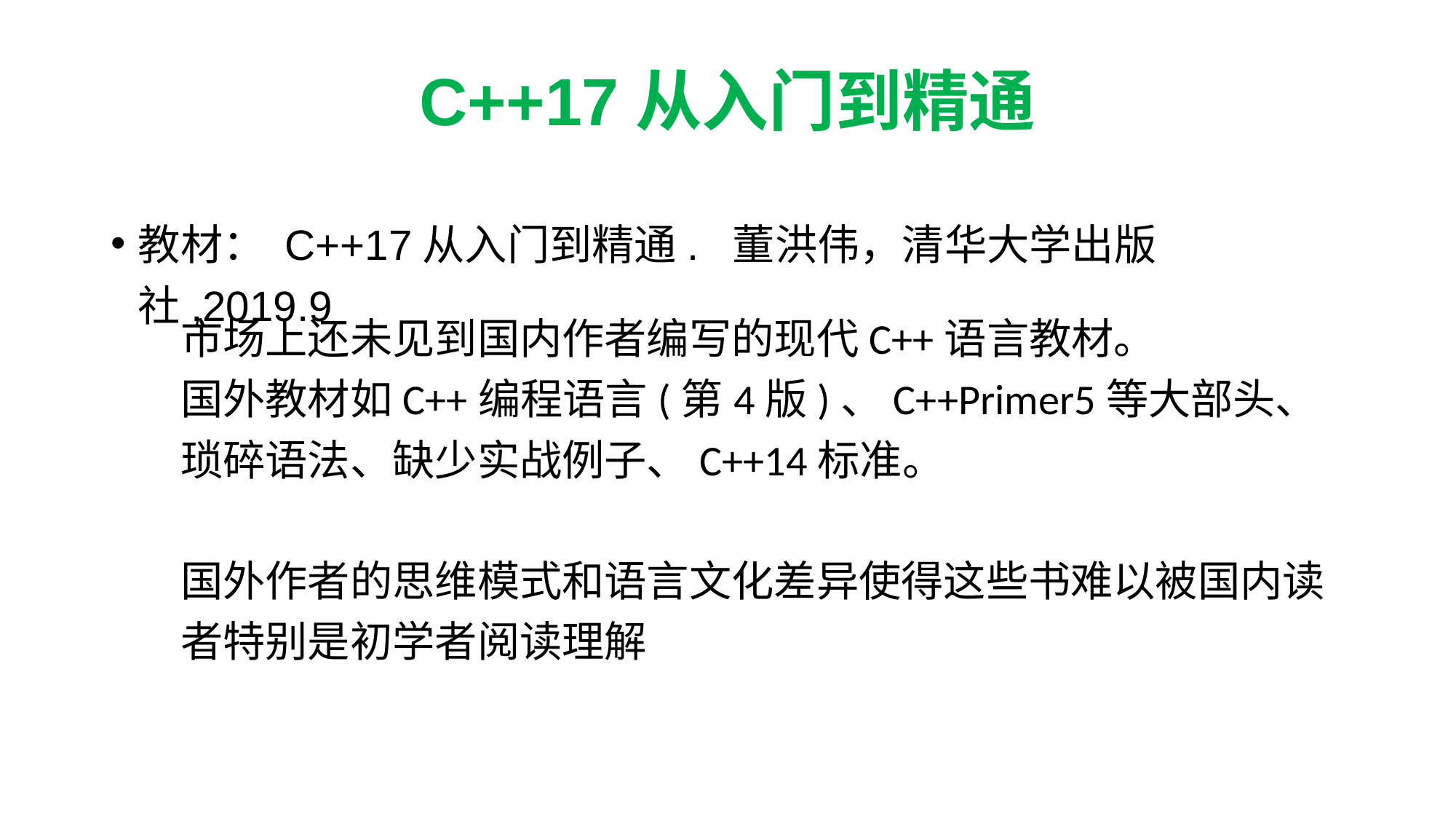

C++17从入门到精通
教材： C++17从入门到精通.  董洪伟，清华大学出版社,2019.9
市场上还未见到国内作者编写的现代C++语言教材。
国外教材如C++编程语言(第4版)、C++Primer5等大部头、琐碎语法、缺少实战例子、C++14标准。

国外作者的思维模式和语言文化差异使得这些书难以被国内读者特别是初学者阅读理解